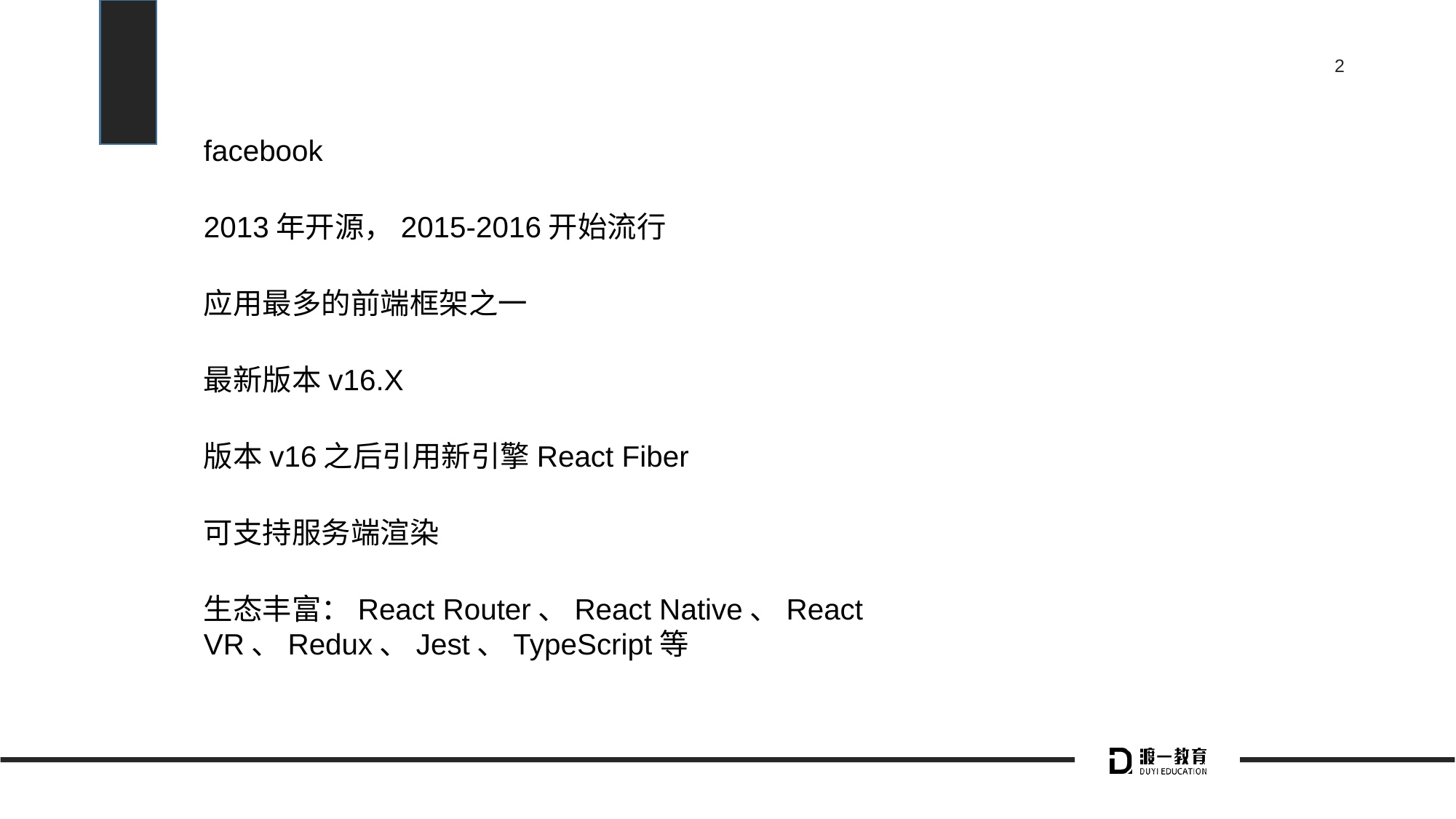

facebook
2013年开源，2015-2016开始流行
应用最多的前端框架之一
最新版本v16.X
版本v16之后引用新引擎React Fiber
可支持服务端渲染
生态丰富：React Router、React Native、React VR、Redux、Jest、TypeScript等